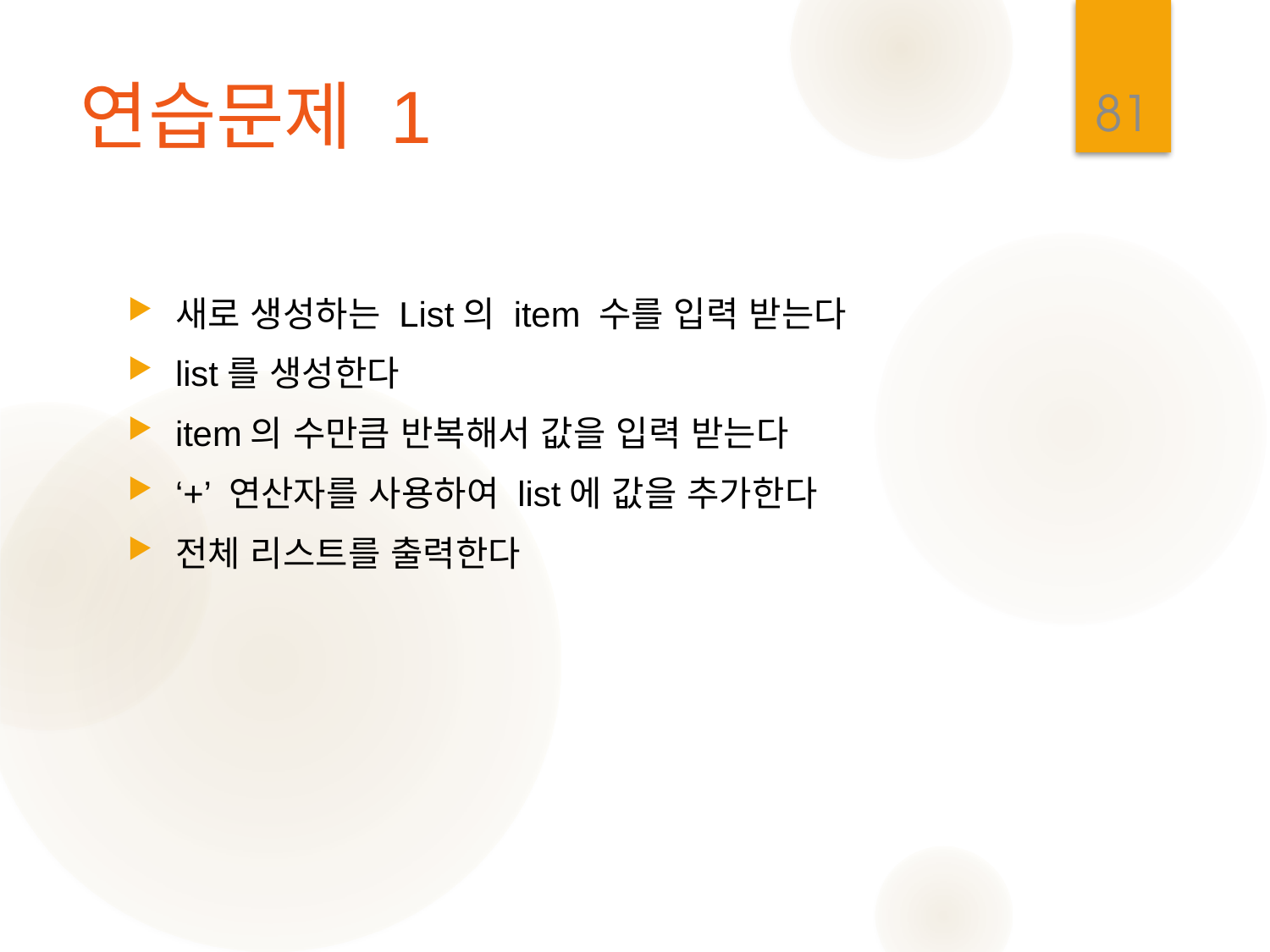

81
# 연습문제 1
새로 생성하는 List의 item 수를 입력 받는다
list를 생성한다
item의 수만큼 반복해서 값을 입력 받는다
‘+’ 연산자를 사용하여 list에 값을 추가한다
전체 리스트를 출력한다